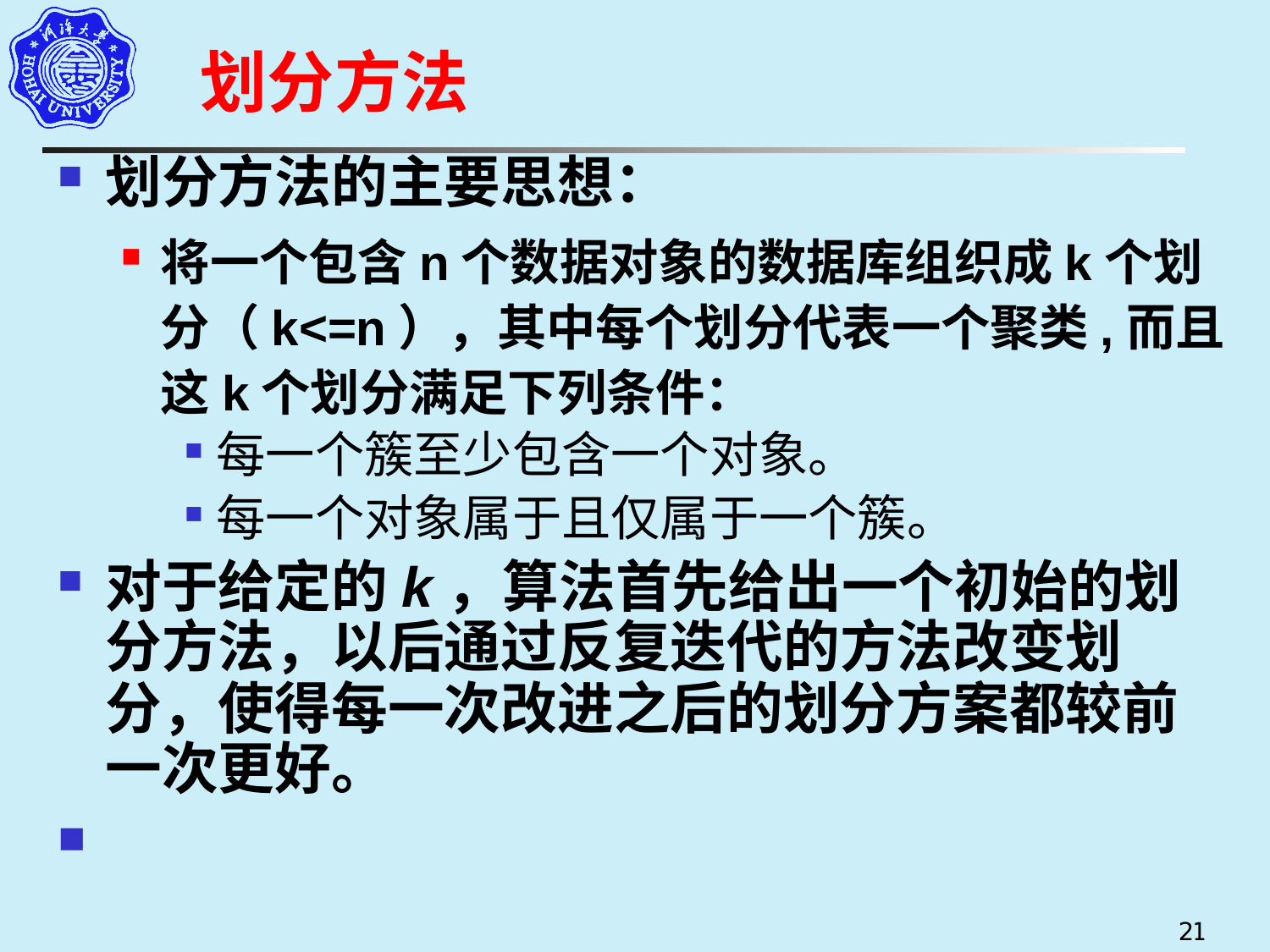

# 划分方法
划分方法的主要思想：
将一个包含n个数据对象的数据库组织成k个划分（k<=n），其中每个划分代表一个聚类,而且这k个划分满足下列条件：
每一个簇至少包含一个对象。
每一个对象属于且仅属于一个簇。
对于给定的k，算法首先给出一个初始的划分方法，以后通过反复迭代的方法改变划分，使得每一次改进之后的划分方案都较前一次更好。